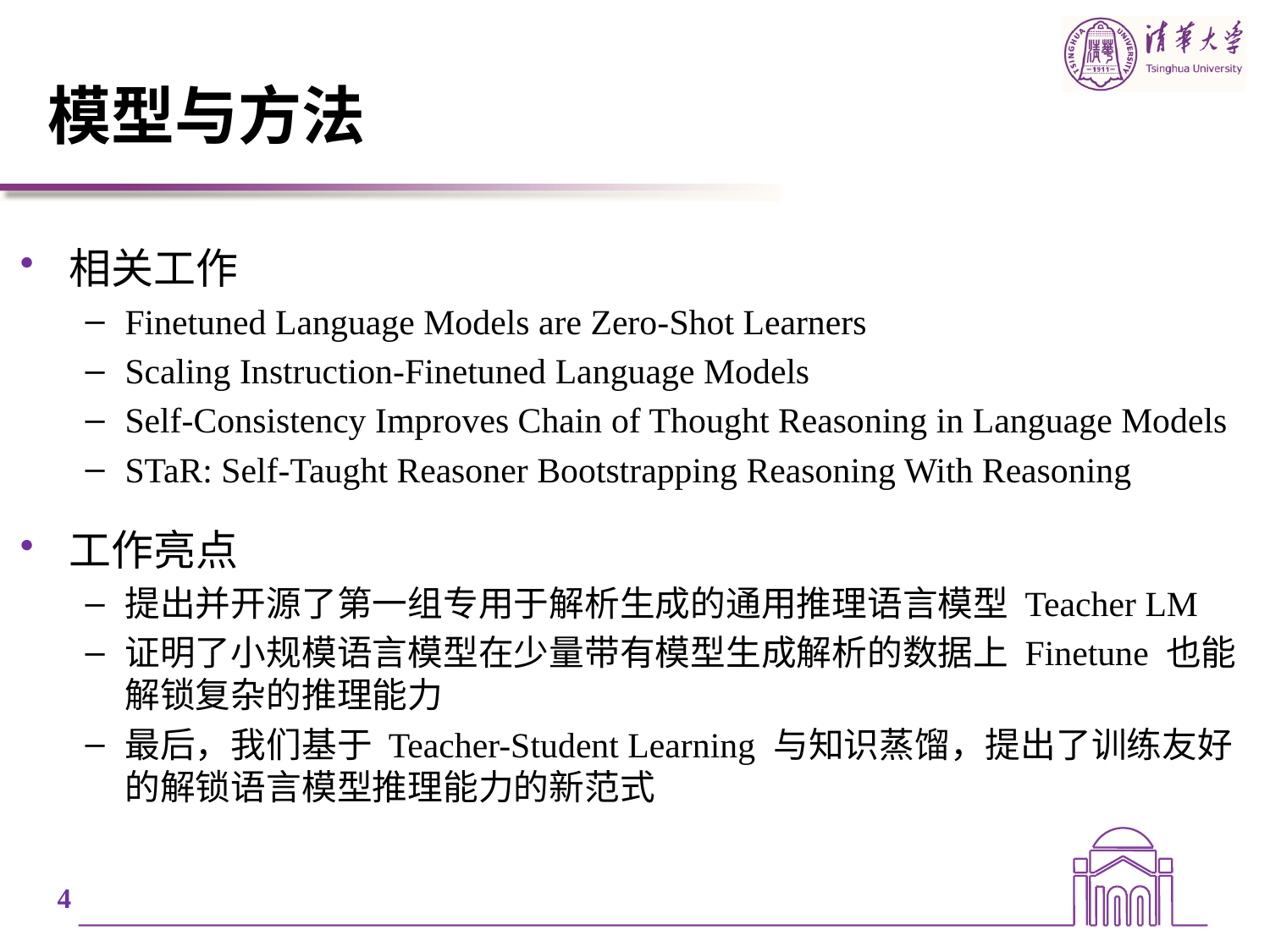

# 模型与方法
相关工作
Finetuned Language Models are Zero-Shot Learners
Scaling Instruction-Finetuned Language Models
Self-Consistency Improves Chain of Thought Reasoning in Language Models
STaR: Self-Taught Reasoner Bootstrapping Reasoning With Reasoning
工作亮点
提出并开源了第一组专用于解析生成的通用推理语言模型 Teacher LM
证明了小规模语言模型在少量带有模型生成解析的数据上 Finetune 也能解锁复杂的推理能力
最后，我们基于 Teacher-Student Learning 与知识蒸馏，提出了训练友好的解锁语言模型推理能力的新范式